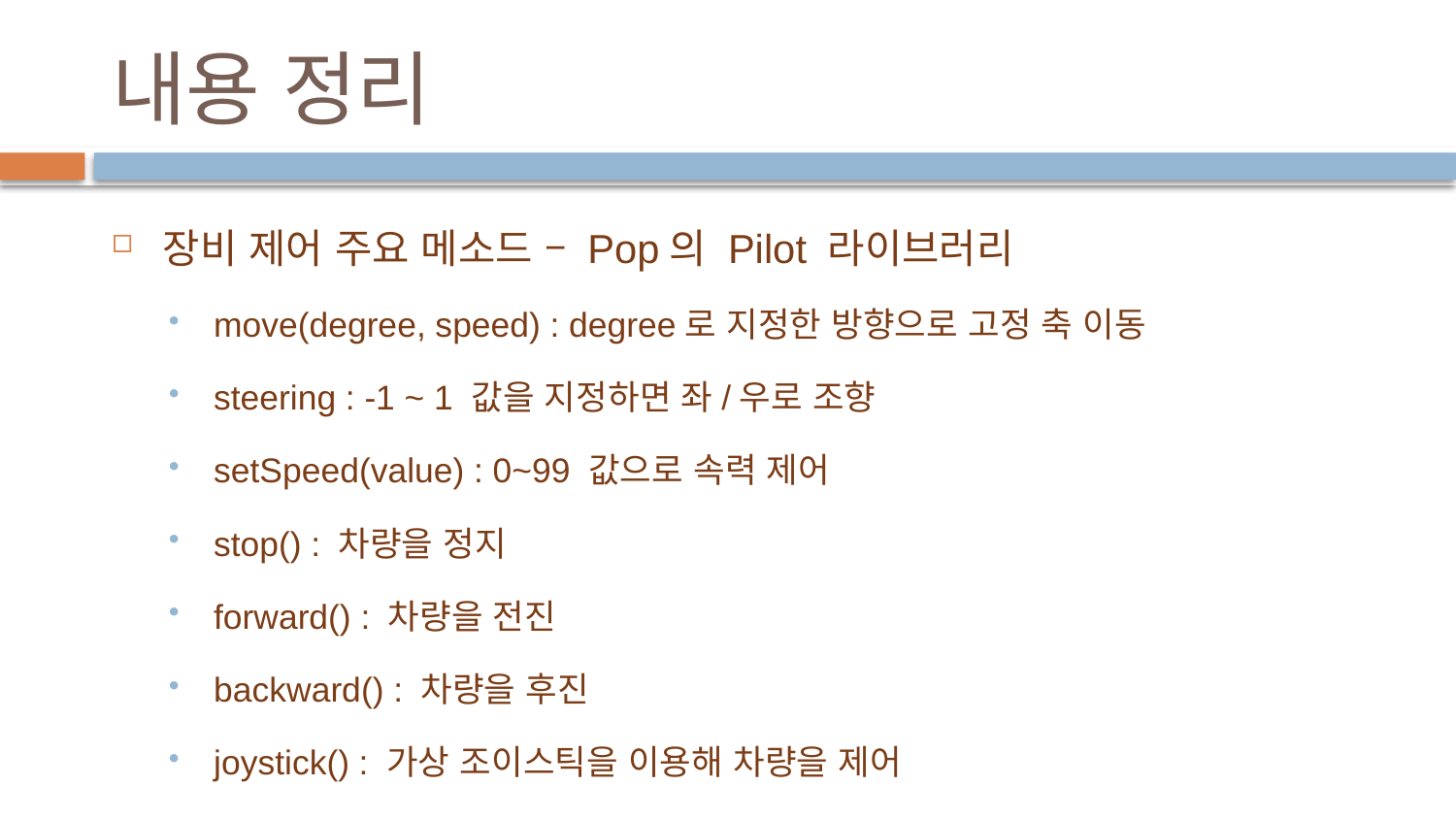

# 내용 정리
장비 제어 주요 메소드 – Pop의 Pilot 라이브러리
move(degree, speed) : degree로 지정한 방향으로 고정 축 이동
steering : -1 ~ 1 값을 지정하면 좌/우로 조향
setSpeed(value) : 0~99 값으로 속력 제어
stop() : 차량을 정지
forward() : 차량을 전진
backward() : 차량을 후진
joystick() : 가상 조이스틱을 이용해 차량을 제어